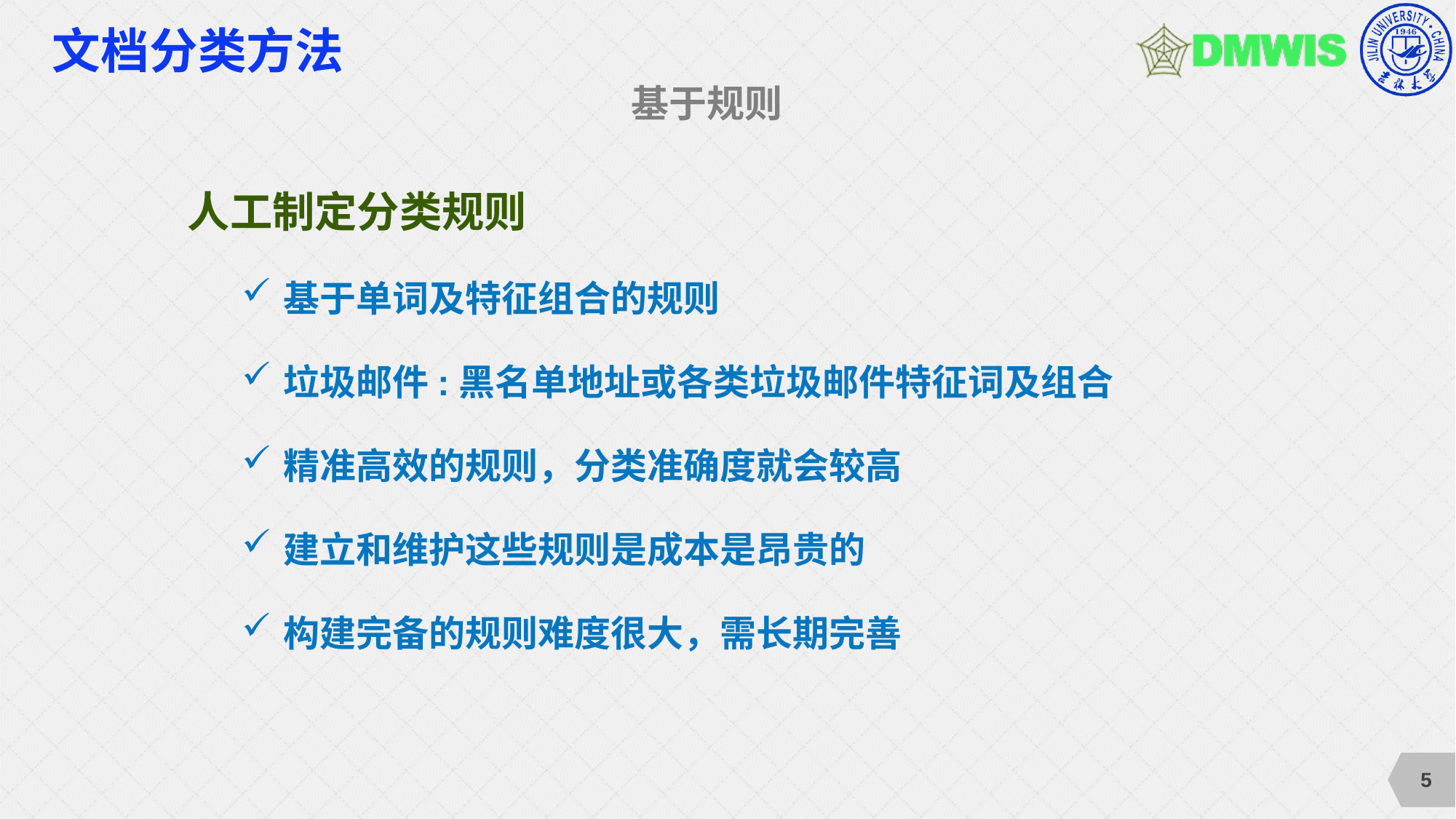

# 文档分类方法
基于规则
人工制定分类规则
基于单词及特征组合的规则
垃圾邮件:黑名单地址或各类垃圾邮件特征词及组合
精准高效的规则，分类准确度就会较高
建立和维护这些规则是成本是昂贵的
构建完备的规则难度很大，需长期完善
5